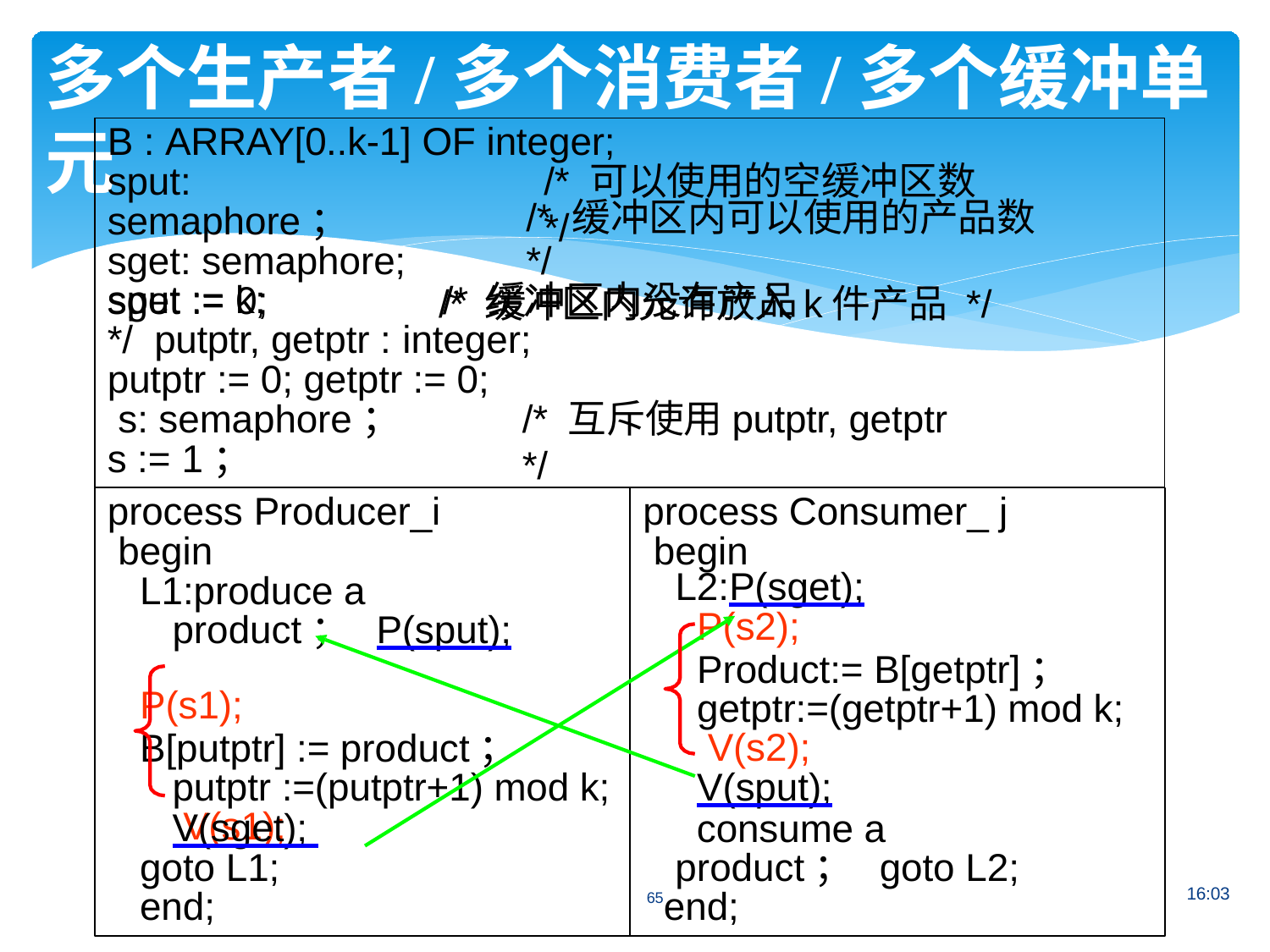

# 多个生产者/多个消费者/多个缓冲单元
B : ARRAY[0..k-1] OF integer;

sput: semaphore；  sget: semaphore;  sput := k;
/* 可以使用的空缓冲区数 */
/* 缓冲区内可以使用的产品数 */
/* 缓冲区内允许放入k件产品 */

sget := 0;	/* 缓冲区内没有产品 */  putptr, getptr : integer;
putptr := 0; getptr := 0;  s: semaphore；
s := 1；
/* 互斥使用putptr, getptr */
process Producer_i  begin
L1:produce a product；  P(sput);
P(s1);
B[putptr] := product；  putptr :=(putptr+1) mod k;  V(s1);
process Consumer_ j  begin
L2:P(sget);
P(s2);
Product:= B[getptr]；  getptr:=(getptr+1) mod k;  V(s2);
V(sput);

V(sget); 	 goto L1;
end;
consume a product；  goto L2;
65end;
16:03